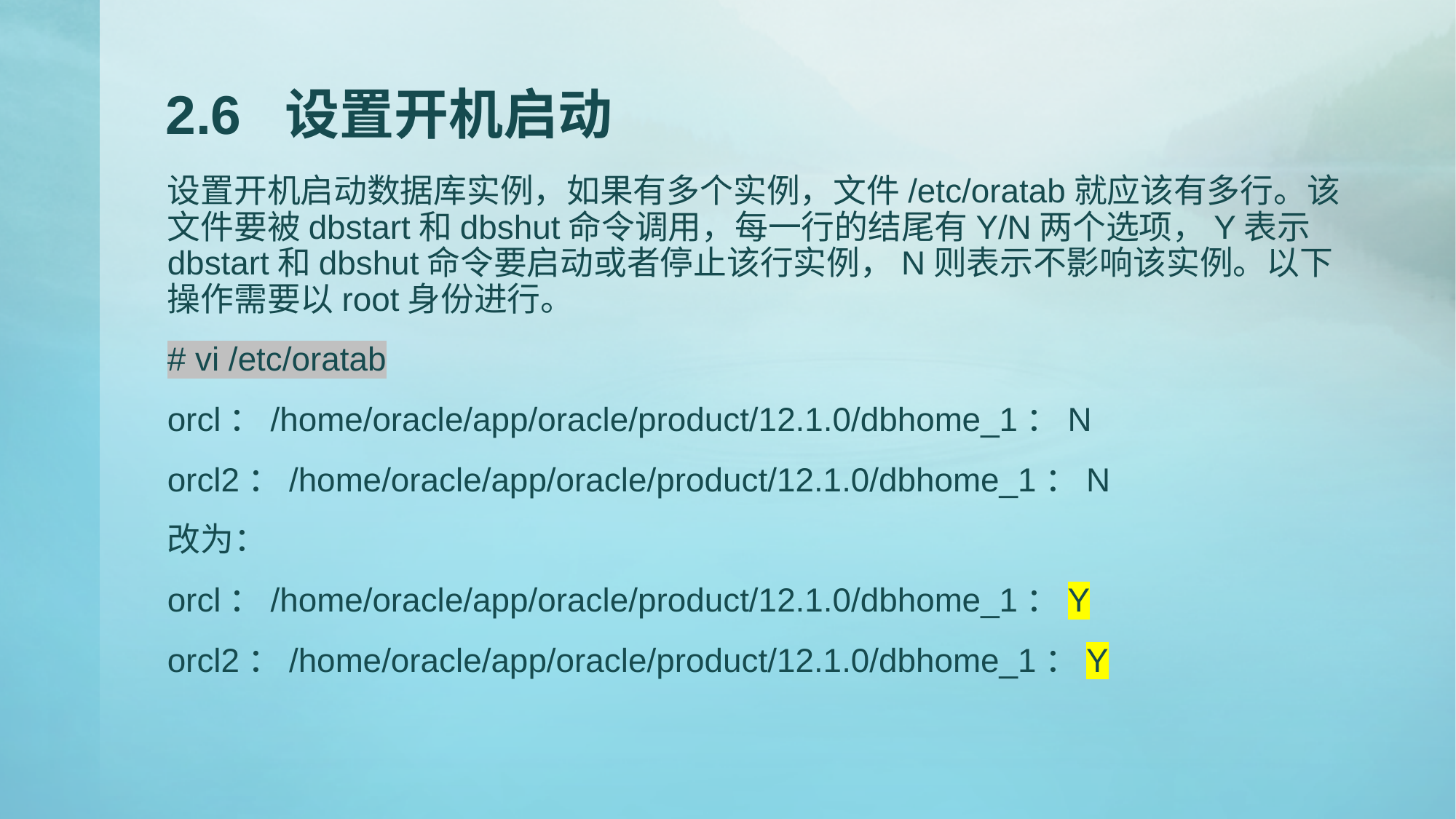

# 2.6  设置开机启动
设置开机启动数据库实例，如果有多个实例，文件/etc/oratab就应该有多行。该文件要被dbstart和dbshut命令调用，每一行的结尾有Y/N两个选项，Y表示dbstart和dbshut命令要启动或者停止该行实例，N则表示不影响该实例。以下操作需要以root身份进行。
# vi /etc/oratab
orcl：/home/oracle/app/oracle/product/12.1.0/dbhome_1：N
orcl2：/home/oracle/app/oracle/product/12.1.0/dbhome_1：N
改为：
orcl：/home/oracle/app/oracle/product/12.1.0/dbhome_1：Y
orcl2：/home/oracle/app/oracle/product/12.1.0/dbhome_1：Y